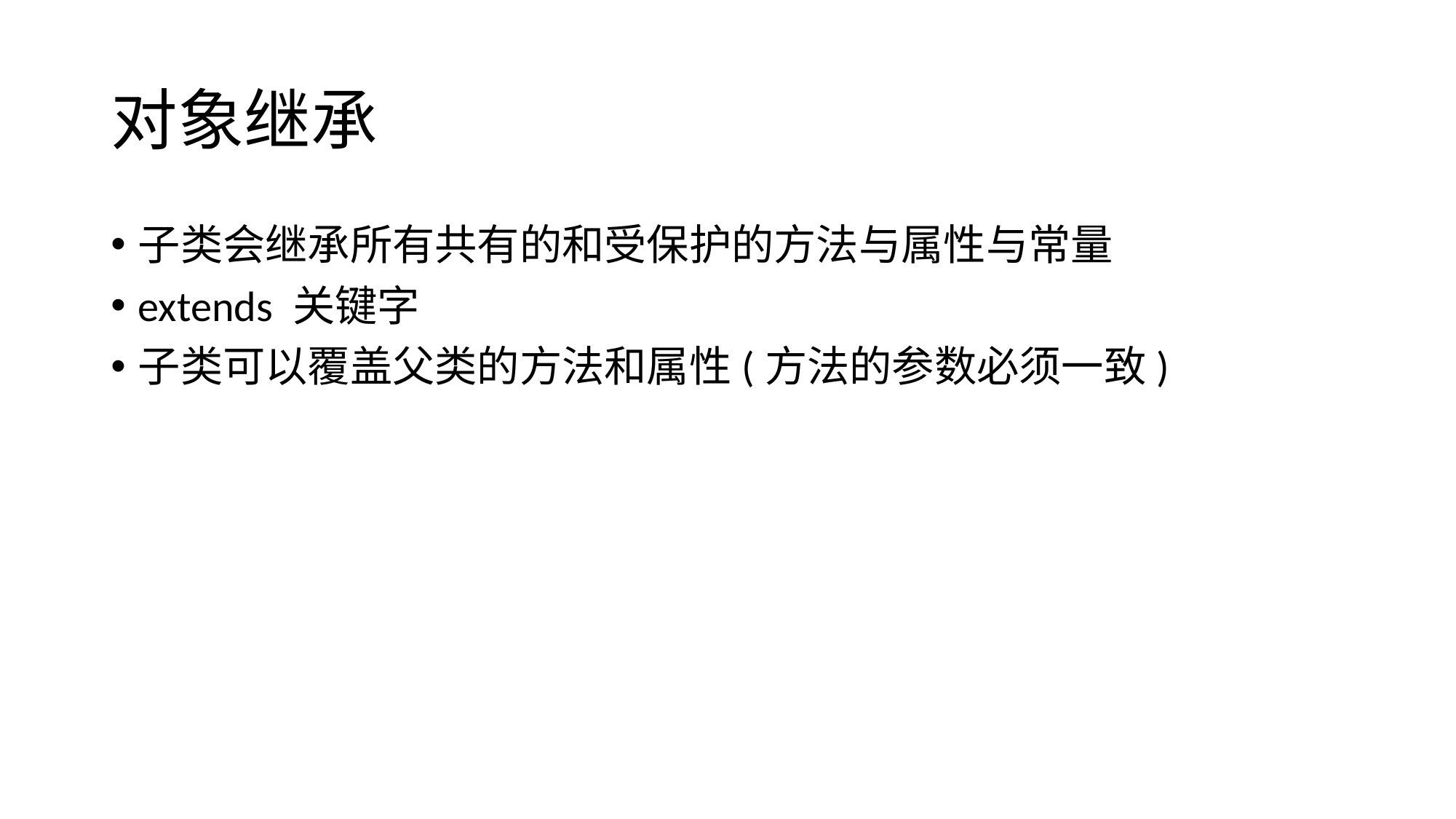

# 对象继承
子类会继承所有共有的和受保护的方法与属性与常量
extends 关键字
子类可以覆盖父类的方法和属性(方法的参数必须一致)